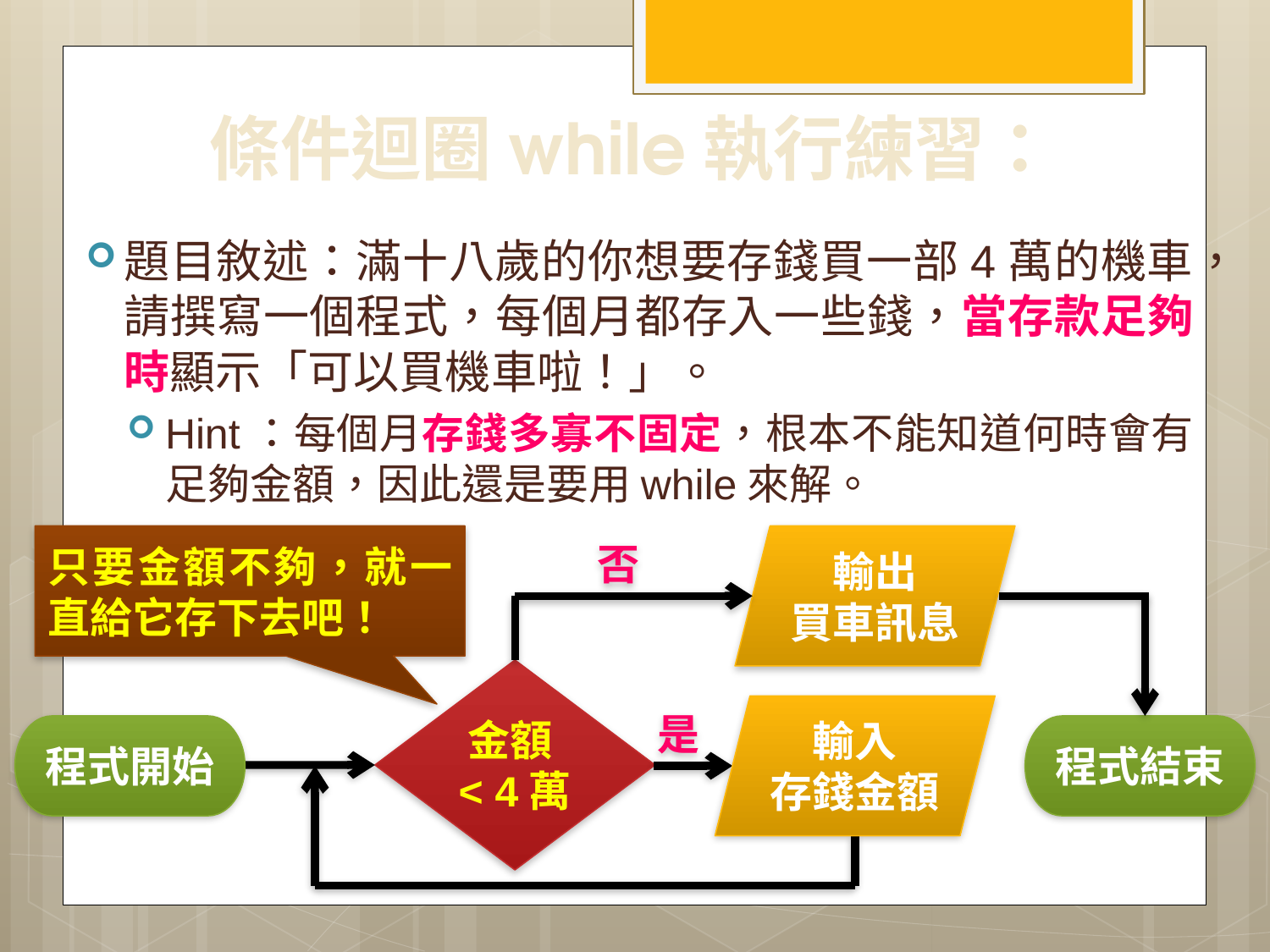

# 條件迴圈while執行練習：
題目敘述：滿十八歲的你想要存錢買一部4萬的機車，請撰寫一個程式，每個月都存入一些錢，當存款足夠時顯示「可以買機車啦！」。
Hint：每個月存錢多寡不固定，根本不能知道何時會有足夠金額，因此還是要用while來解。
只要金額不夠，就一直給它存下去吧！
輸出
買車訊息
否
金額< 4萬
輸入
存錢金額
是
程式開始
程式結束